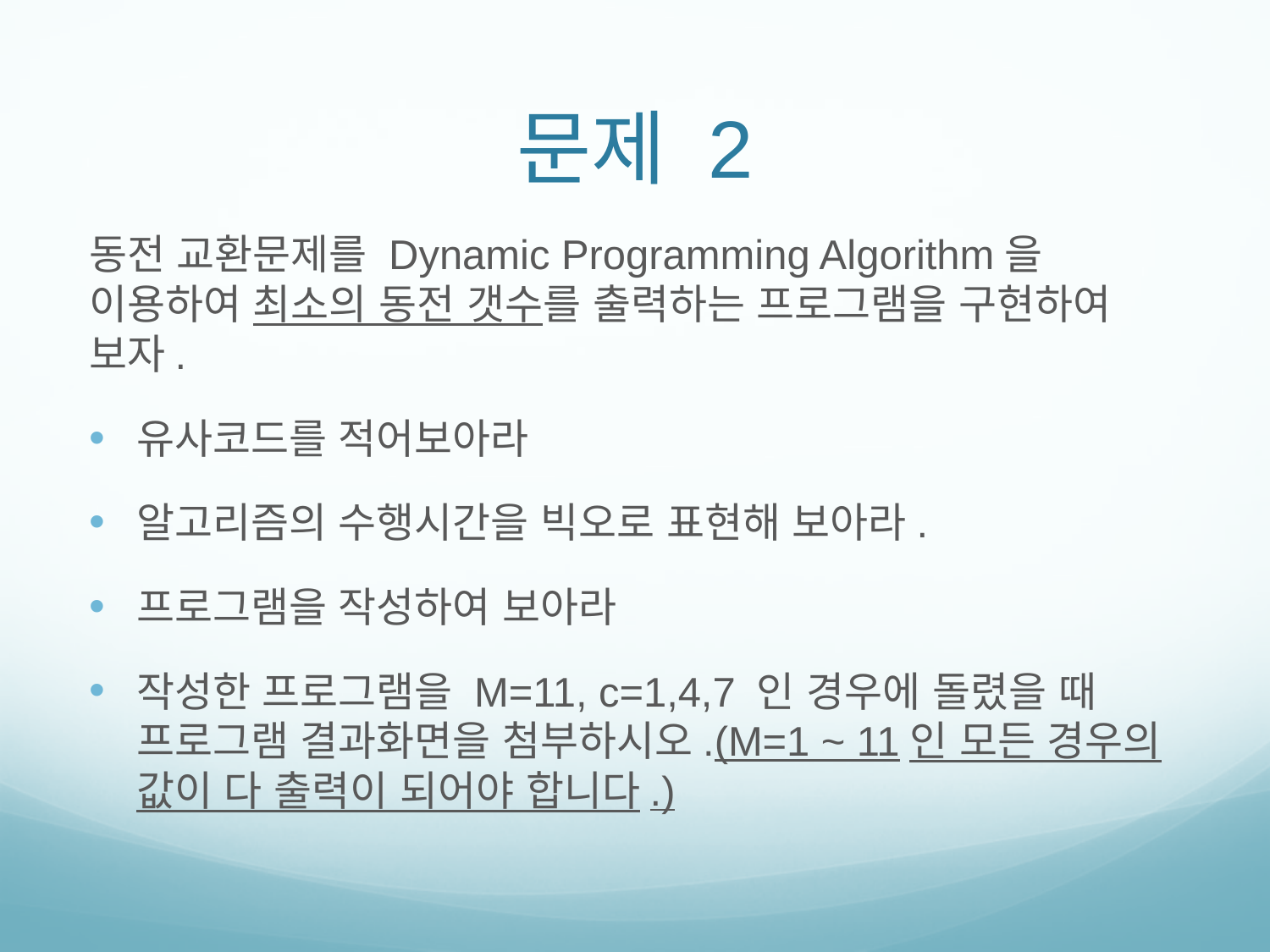

# 문제 2
동전 교환문제를 Dynamic Programming Algorithm을 이용하여 최소의 동전 갯수를 출력하는 프로그램을 구현하여 보자.
유사코드를 적어보아라
알고리즘의 수행시간을 빅오로 표현해 보아라.
프로그램을 작성하여 보아라
작성한 프로그램을 M=11, c=1,4,7 인 경우에 돌렸을 때 프로그램 결과화면을 첨부하시오.(M=1 ~ 11인 모든 경우의 값이 다 출력이 되어야 합니다.)